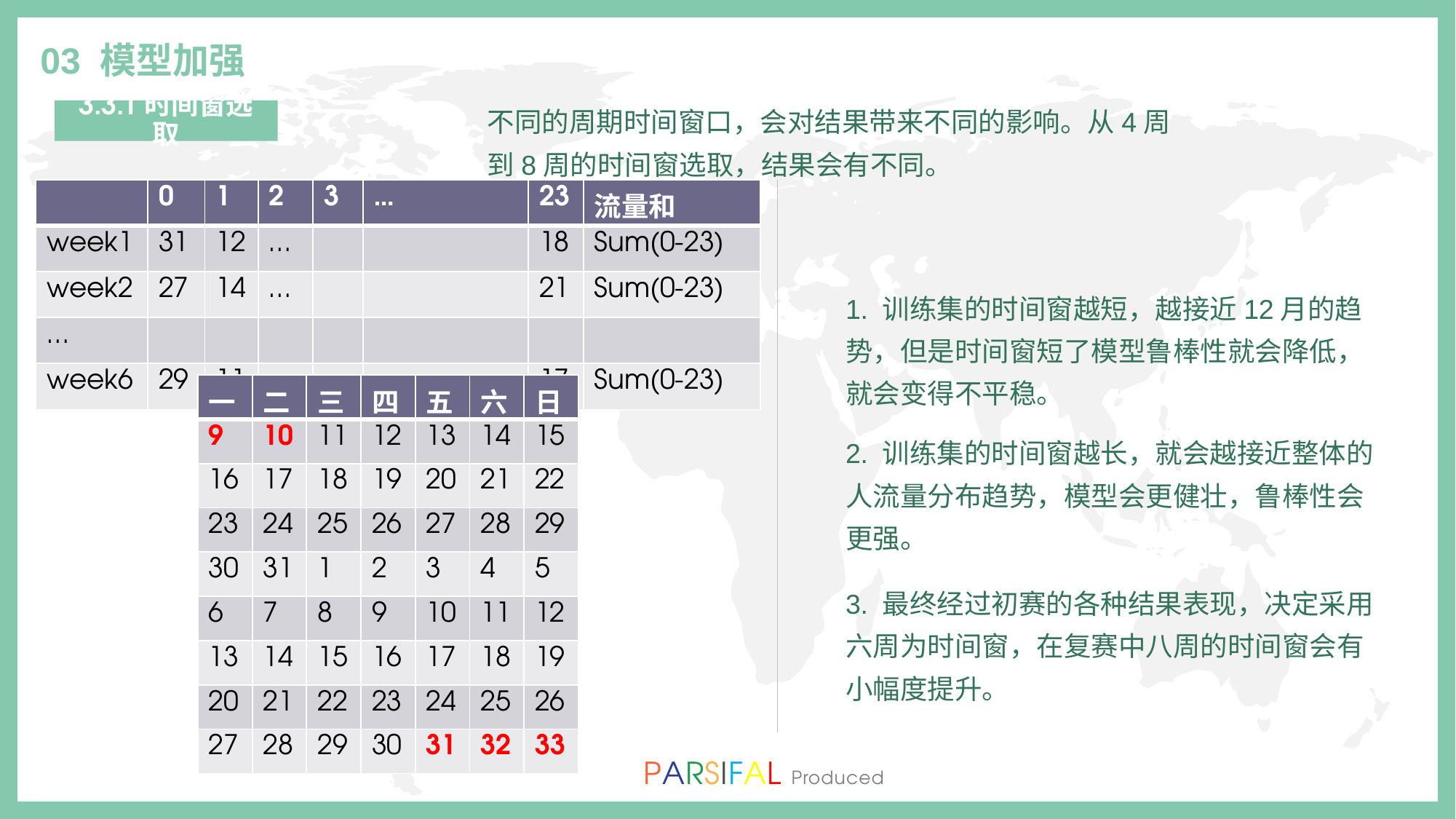

03 模型加强
不同的周期时间窗口，会对结果带来不同的影响。从4周到8周的时间窗选取，结果会有不同。
3.3.1时间窗选取
|  | 0 | 1 | 2 | 3 | … | 23 | 流量和 |
| --- | --- | --- | --- | --- | --- | --- | --- |
| week1 | 31 | 12 | … |  |  | 18 | Sum(0-23) |
| week2 | 27 | 14 | … |  |  | 21 | Sum(0-23) |
| … |  |  |  |  |  |  |  |
| week6 | 29 | 11 | … |  |  | 17 | Sum(0-23) |
1. 训练集的时间窗越短，越接近12月的趋势，但是时间窗短了模型鲁棒性就会降低，就会变得不平稳。
| 一 | 二 | 三 | 四 | 五 | 六 | 日 |
| --- | --- | --- | --- | --- | --- | --- |
| 9 | 10 | 11 | 12 | 13 | 14 | 15 |
| 16 | 17 | 18 | 19 | 20 | 21 | 22 |
| 23 | 24 | 25 | 26 | 27 | 28 | 29 |
| 30 | 31 | 1 | 2 | 3 | 4 | 5 |
| 6 | 7 | 8 | 9 | 10 | 11 | 12 |
| 13 | 14 | 15 | 16 | 17 | 18 | 19 |
| 20 | 21 | 22 | 23 | 24 | 25 | 26 |
| 27 | 28 | 29 | 30 | 31 | 32 | 33 |
2. 训练集的时间窗越长，就会越接近整体的人流量分布趋势，模型会更健壮，鲁棒性会更强。
3. 最终经过初赛的各种结果表现，决定采用六周为时间窗，在复赛中八周的时间窗会有小幅度提升。
PARSIFAL Produced